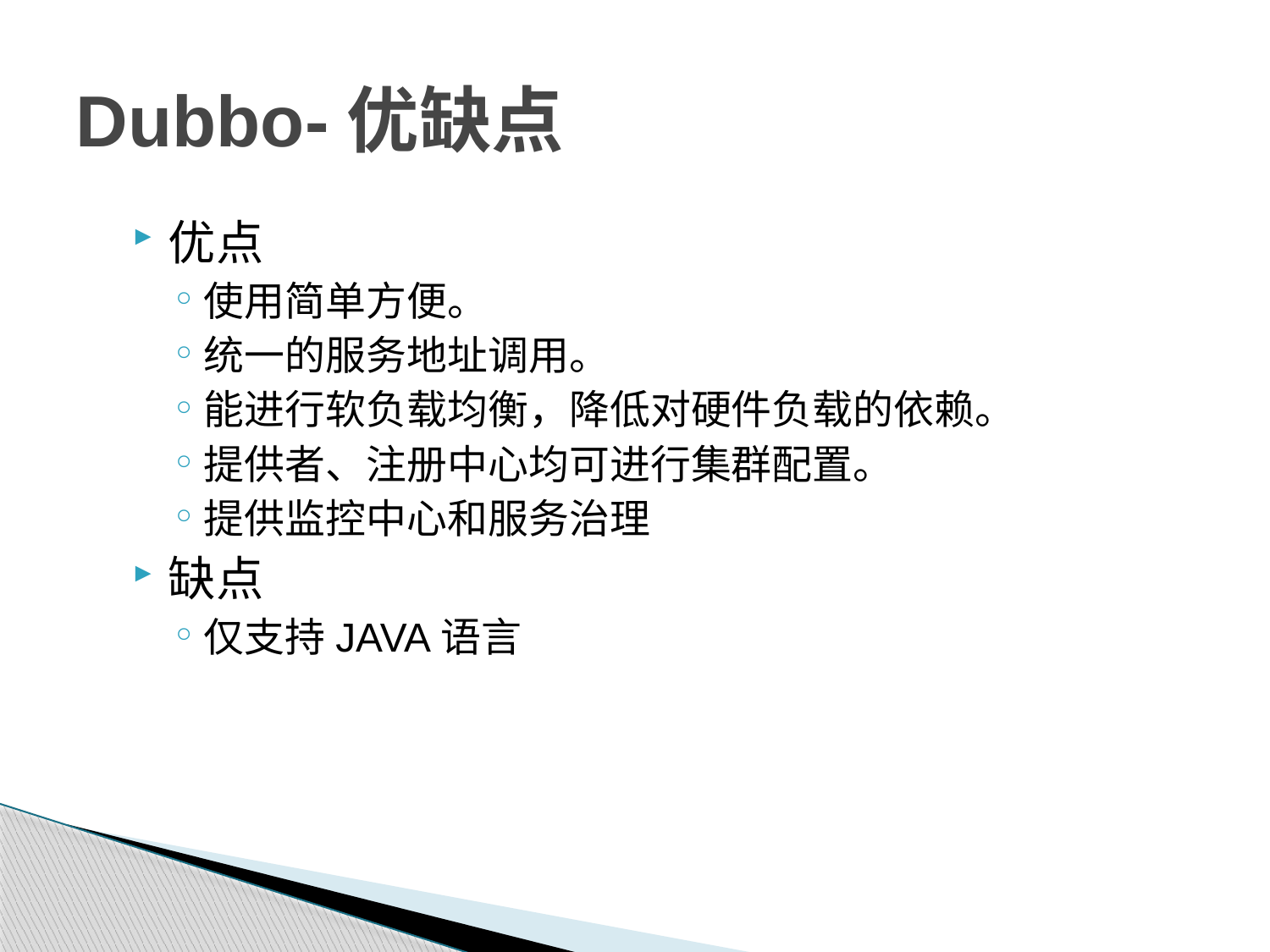

# Dubbo-优缺点
优点
使用简单方便。
统一的服务地址调用。
能进行软负载均衡，降低对硬件负载的依赖。
提供者、注册中心均可进行集群配置。
提供监控中心和服务治理
缺点
仅支持JAVA语言